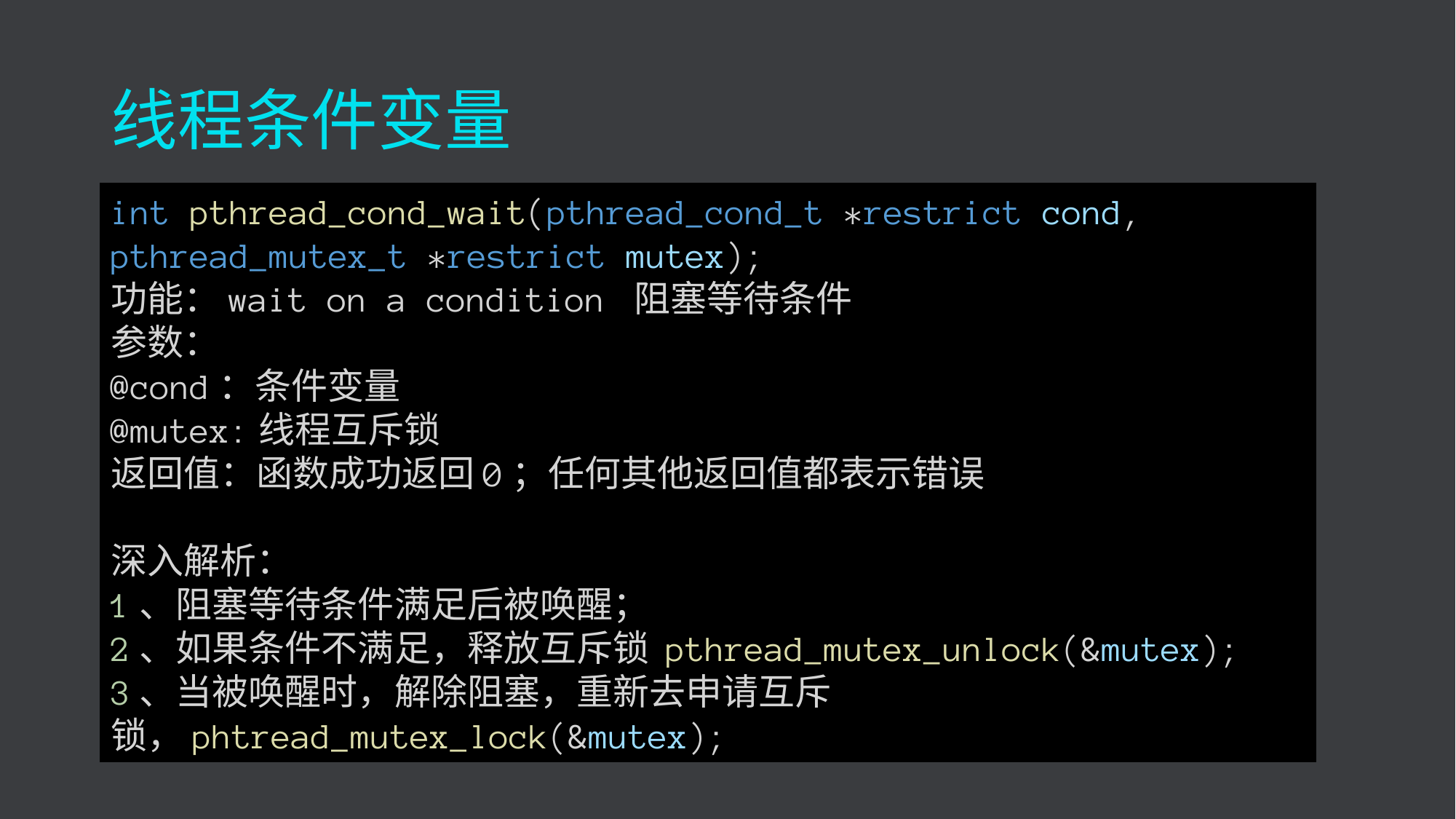

线程条件变量
int pthread_cond_wait(pthread_cond_t *restrict cond, pthread_mutex_t *restrict mutex);
功能：wait on a condition 阻塞等待条件
参数：
@cond：条件变量
@mutex:线程互斥锁
返回值：函数成功返回0；任何其他返回值都表示错误
深入解析：
1、阻塞等待条件满足后被唤醒；
2、如果条件不满足，释放互斥锁 pthread_mutex_unlock(&mutex);
3、当被唤醒时，解除阻塞，重新去申请互斥锁，phtread_mutex_lock(&mutex);